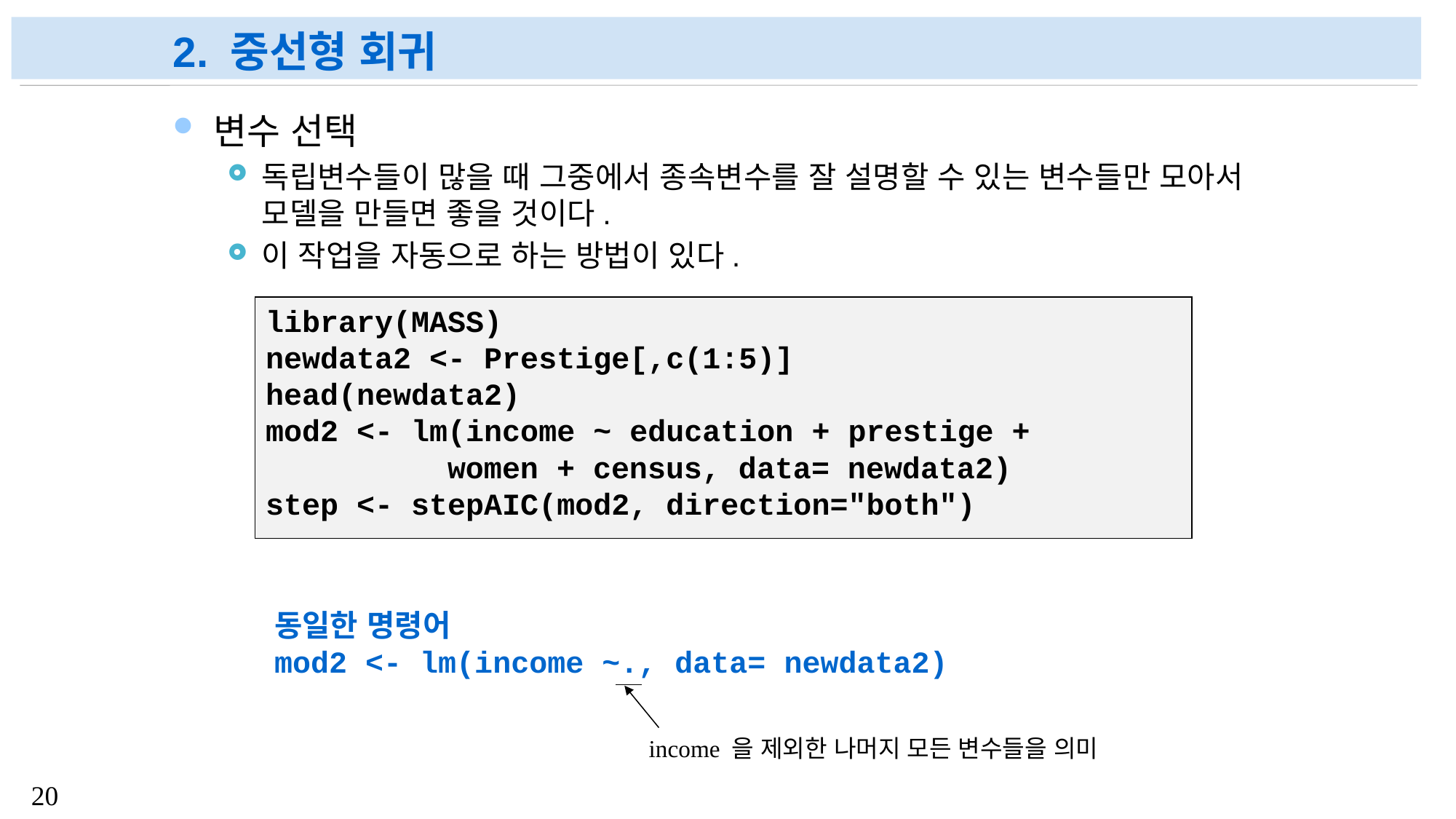

# 2. 중선형 회귀
변수 선택
독립변수들이 많을 때 그중에서 종속변수를 잘 설명할 수 있는 변수들만 모아서 모델을 만들면 좋을 것이다.
이 작업을 자동으로 하는 방법이 있다.
library(MASS)
newdata2 <- Prestige[,c(1:5)]
head(newdata2)
mod2 <- lm(income ~ education + prestige +
          women + census, data= newdata2)
step <- stepAIC(mod2, direction="both")
동일한 명령어
mod2 <- lm(income ~., data= newdata2)
income 을 제외한 나머지 모든 변수들을 의미